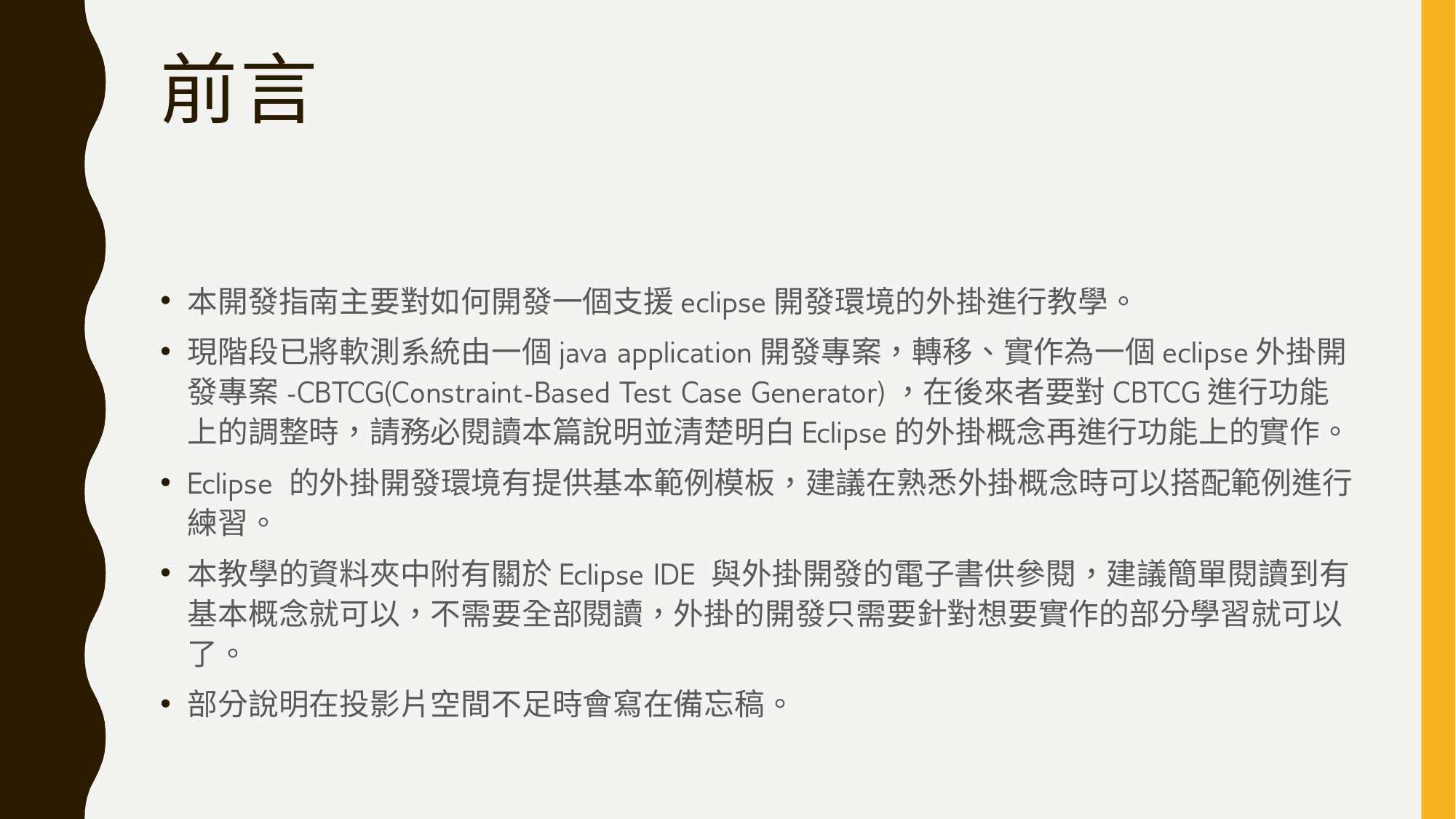

# 前言
本開發指南主要對如何開發一個支援eclipse開發環境的外掛進行教學。
現階段已將軟測系統由一個java application開發專案，轉移、實作為一個eclipse外掛開發專案-CBTCG(Constraint-Based Test Case Generator)，在後來者要對CBTCG進行功能上的調整時，請務必閱讀本篇說明並清楚明白Eclipse的外掛概念再進行功能上的實作。
Eclipse 的外掛開發環境有提供基本範例模板，建議在熟悉外掛概念時可以搭配範例進行練習。
本教學的資料夾中附有關於Eclipse IDE 與外掛開發的電子書供參閱，建議簡單閱讀到有基本概念就可以，不需要全部閱讀，外掛的開發只需要針對想要實作的部分學習就可以了。
部分說明在投影片空間不足時會寫在備忘稿。